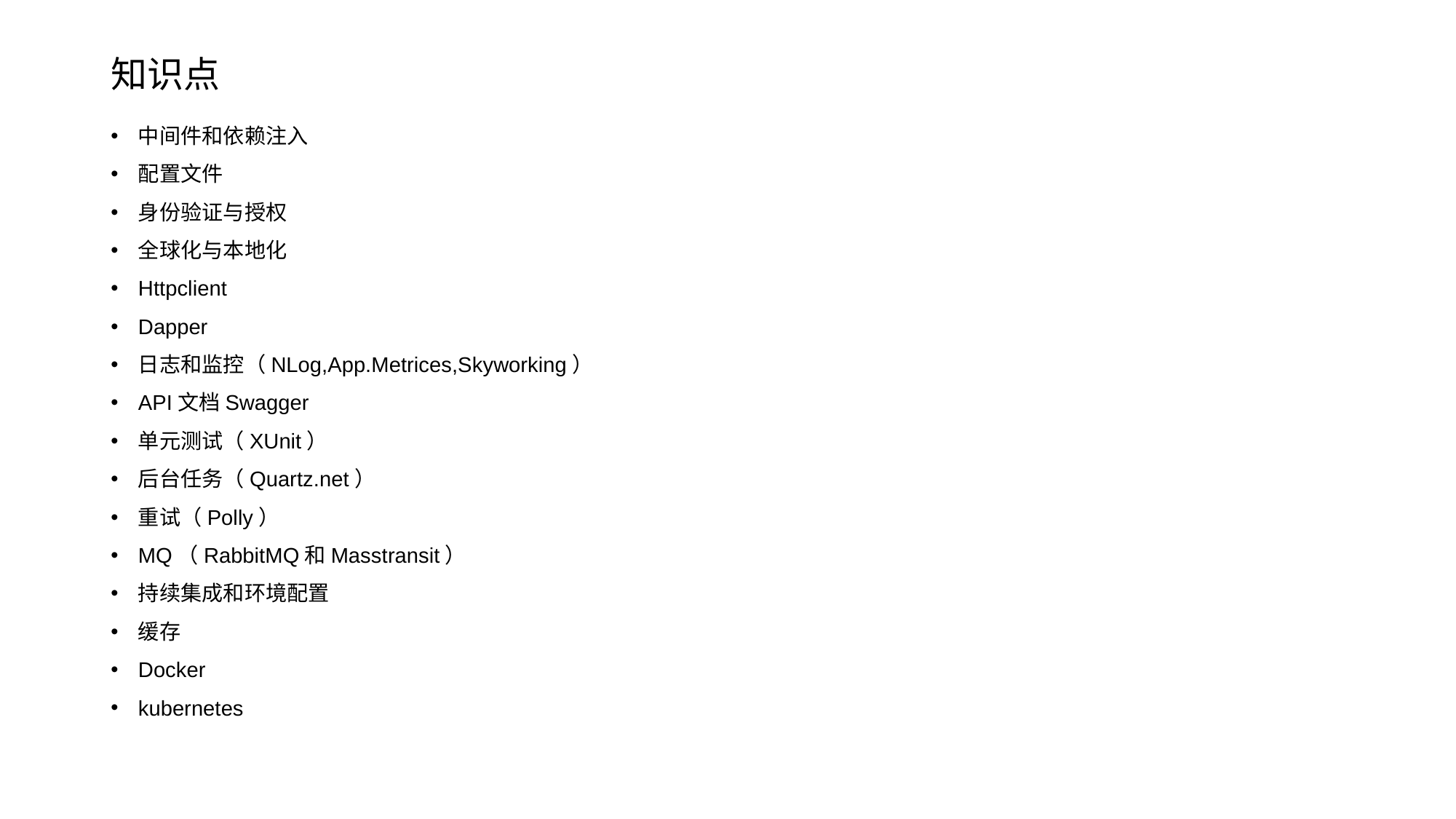

# 知识点
中间件和依赖注入
配置文件
身份验证与授权
全球化与本地化
Httpclient
Dapper
日志和监控（NLog,App.Metrices,Skyworking）
API文档Swagger
单元测试（XUnit）
后台任务（Quartz.net）
重试（Polly）
MQ（RabbitMQ和Masstransit）
持续集成和环境配置
缓存
Docker
kubernetes